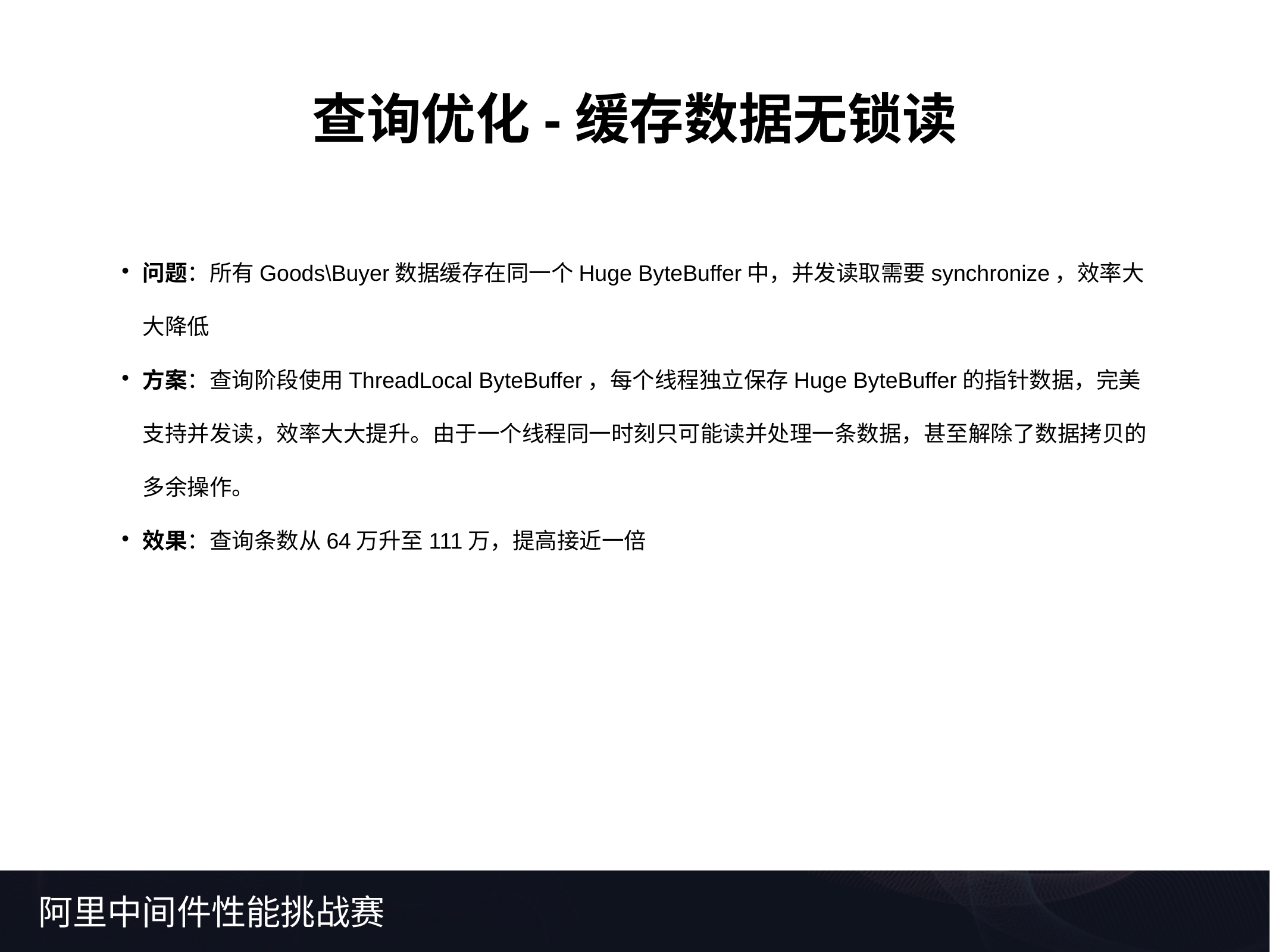

查询优化-缓存数据无锁读

问题：所有Goods\Buyer数据缓存在同一个Huge ByteBuffer中，并发读取需要synchronize，效率大大降低
方案：查询阶段使用ThreadLocal ByteBuffer，每个线程独立保存Huge ByteBuffer的指针数据，完美支持并发读，效率大大提升。由于一个线程同一时刻只可能读并处理一条数据，甚至解除了数据拷贝的多余操作。
效果：查询条数从64万升至111万，提高接近一倍